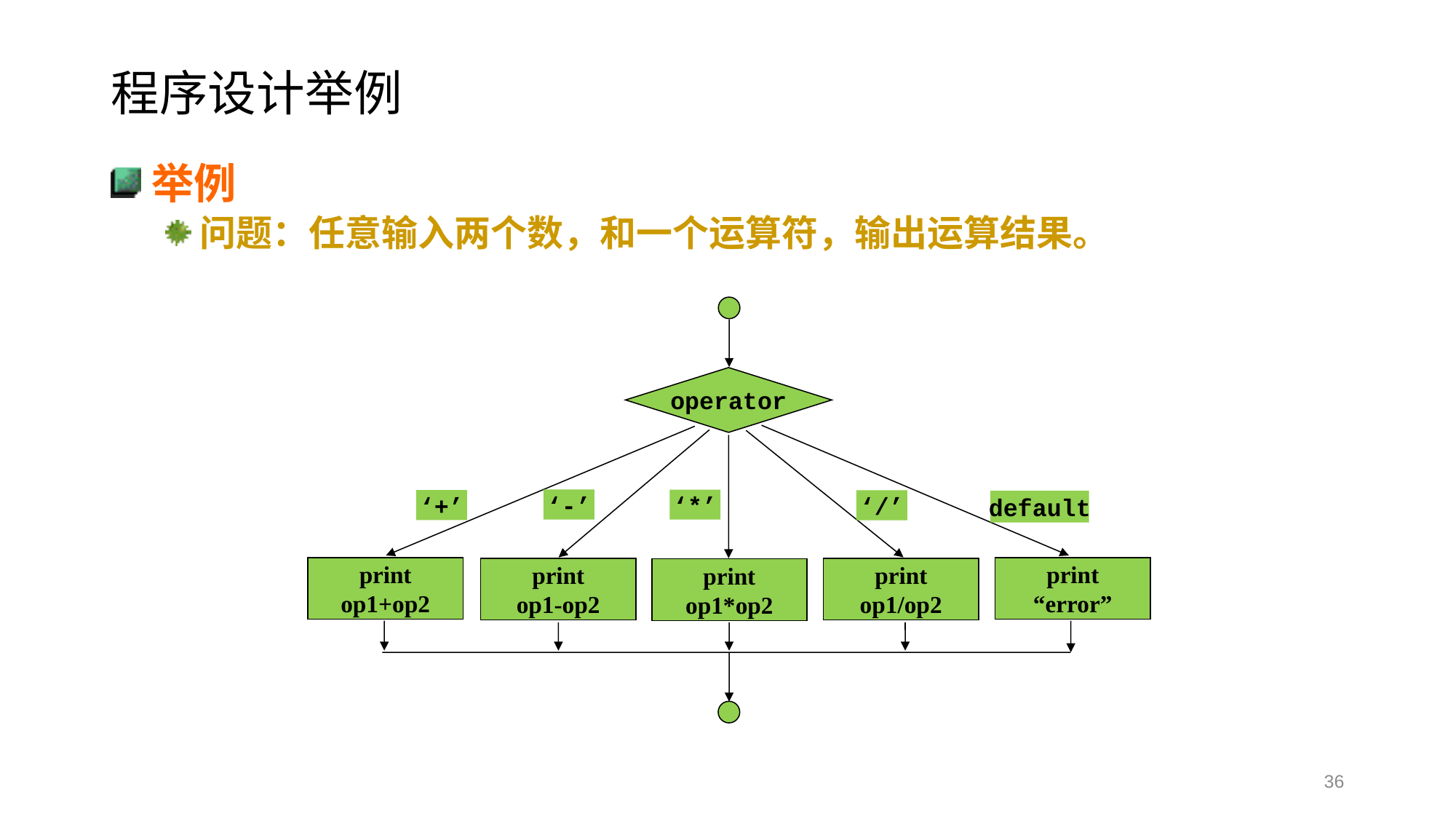

# 程序设计举例
举例
问题：任意输入两个数，和一个运算符，输出运算结果。

operator

‘-’
‘*’
‘+’
‘/’
default
print
op1+op2
print
“error”
print
op1-op2
print
op1/op2
print
op1*op2

36